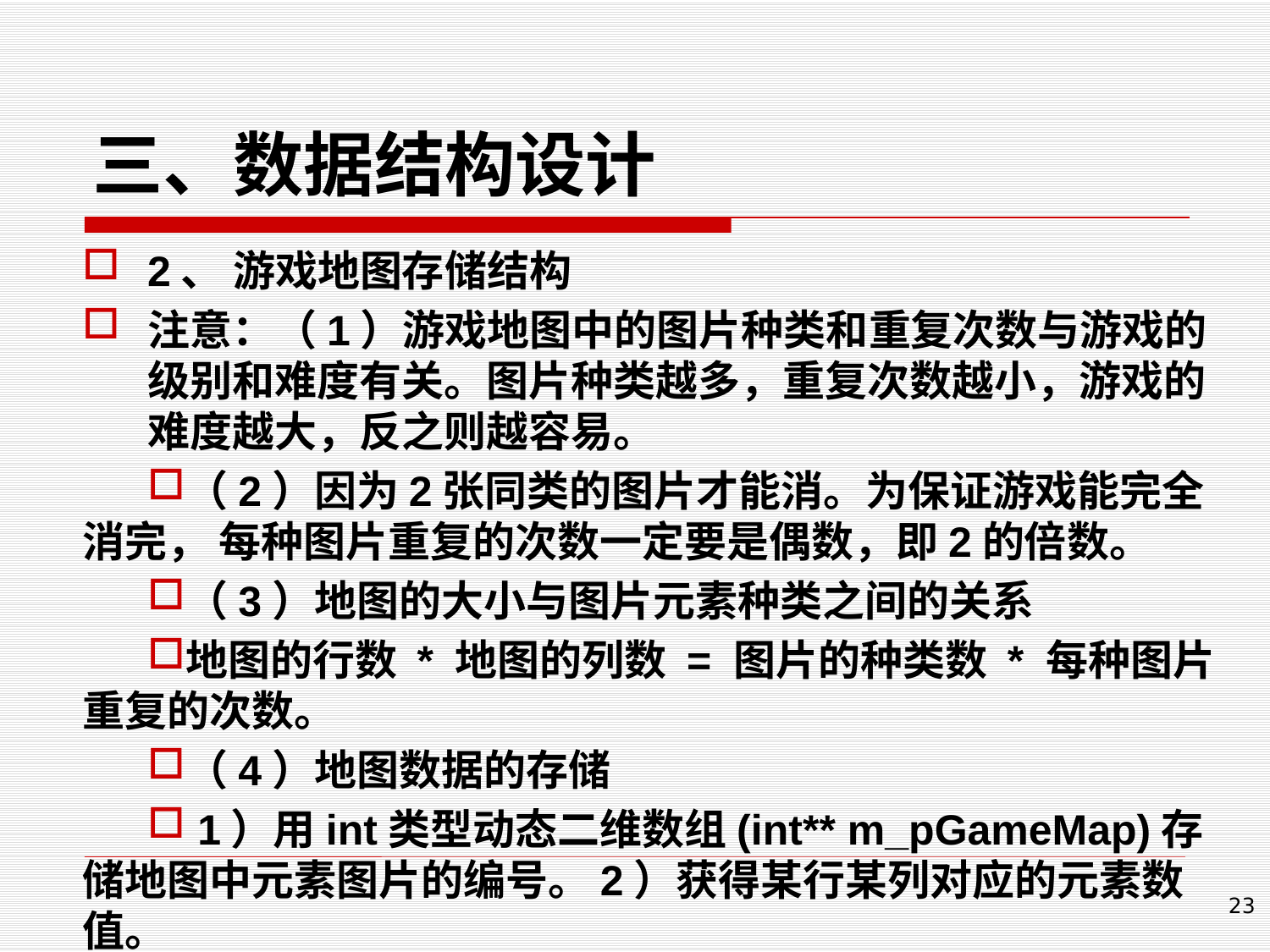

# 三、数据结构设计
2、 游戏地图存储结构
注意：（1）游戏地图中的图片种类和重复次数与游戏的级别和难度有关。图片种类越多，重复次数越小，游戏的难度越大，反之则越容易。
（2）因为2张同类的图片才能消。为保证游戏能完全消完， 每种图片重复的次数一定要是偶数，即2的倍数。
（3）地图的大小与图片元素种类之间的关系
地图的行数 * 地图的列数 = 图片的种类数 * 每种图片重复的次数。
（4）地图数据的存储
 1）用int类型动态二维数组(int** m_pGameMap)存储地图中元素图片的编号。2）获得某行某列对应的元素数值。
23